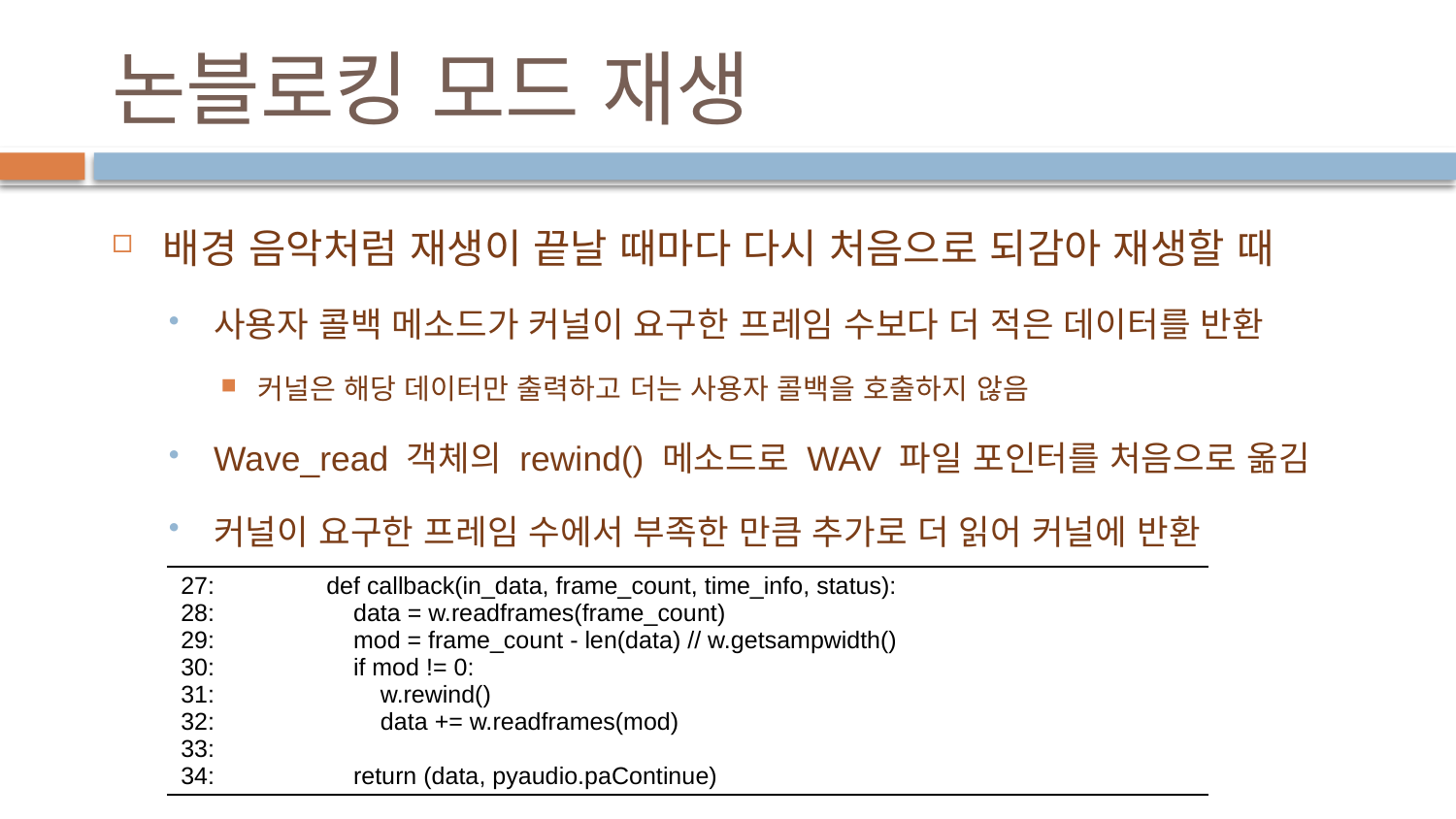

# 논블로킹 모드 재생
배경 음악처럼 재생이 끝날 때마다 다시 처음으로 되감아 재생할 때
사용자 콜백 메소드가 커널이 요구한 프레임 수보다 더 적은 데이터를 반환
커널은 해당 데이터만 출력하고 더는 사용자 콜백을 호출하지 않음
Wave_read 객체의 rewind() 메소드로 WAV 파일 포인터를 처음으로 옮김
커널이 요구한 프레임 수에서 부족한 만큼 추가로 더 읽어 커널에 반환
| 27: def callback(in\_data, frame\_count, time\_info, status): 28: data = w.readframes(frame\_count) 29: mod = frame\_count - len(data) // w.getsampwidth() 30: if mod != 0: 31: w.rewind() 32: data += w.readframes(mod) 33: 34: return (data, pyaudio.paContinue) |
| --- |